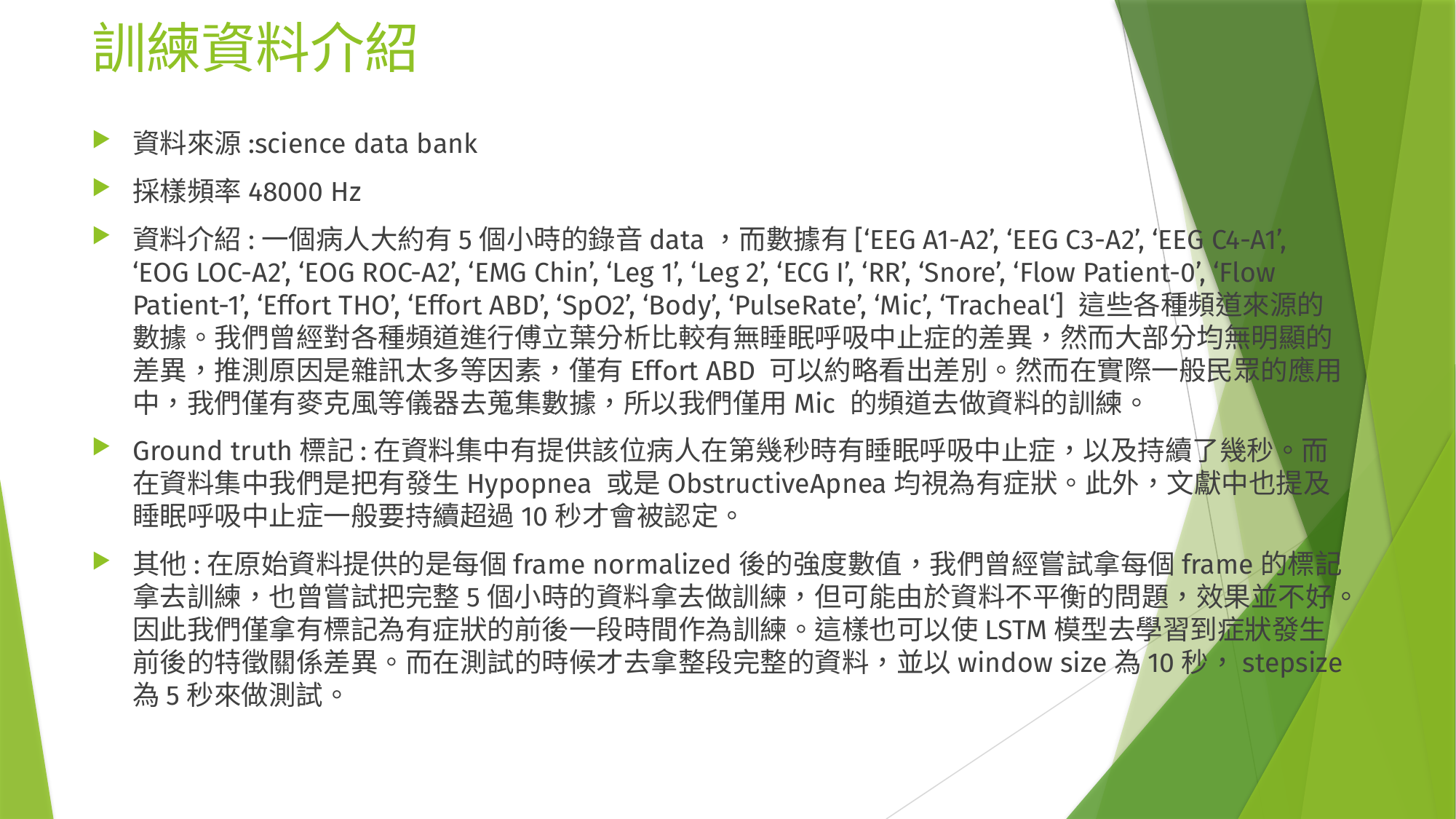

# 訓練資料介紹
資料來源:science data bank
採樣頻率48000 Hz
資料介紹:一個病人大約有5個小時的錄音data，而數據有[‘EEG A1-A2’, ‘EEG C3-A2’, ‘EEG C4-A1’, ‘EOG LOC-A2’, ‘EOG ROC-A2’, ‘EMG Chin’, ‘Leg 1’, ‘Leg 2’, ‘ECG I’, ‘RR’, ‘Snore’, ‘Flow Patient-0’, ‘Flow Patient-1’, ‘Effort THO’, ‘Effort ABD’, ‘SpO2’, ‘Body’, ‘PulseRate’, ‘Mic’, ‘Tracheal‘] 這些各種頻道來源的數據。我們曾經對各種頻道進行傅立葉分析比較有無睡眠呼吸中止症的差異，然而大部分均無明顯的差異，推測原因是雜訊太多等因素，僅有Effort ABD 可以約略看出差別。然而在實際一般民眾的應用中，我們僅有麥克風等儀器去蒐集數據，所以我們僅用Mic 的頻道去做資料的訓練。
Ground truth標記:在資料集中有提供該位病人在第幾秒時有睡眠呼吸中止症，以及持續了幾秒。而在資料集中我們是把有發生Hypopnea 或是ObstructiveApnea均視為有症狀。此外，文獻中也提及睡眠呼吸中止症一般要持續超過10秒才會被認定。
其他:在原始資料提供的是每個frame normalized後的強度數值，我們曾經嘗試拿每個frame的標記拿去訓練，也曾嘗試把完整5個小時的資料拿去做訓練，但可能由於資料不平衡的問題，效果並不好。因此我們僅拿有標記為有症狀的前後一段時間作為訓練。這樣也可以使LSTM模型去學習到症狀發生前後的特徵關係差異。而在測試的時候才去拿整段完整的資料，並以window size為10秒，stepsize為5秒來做測試。